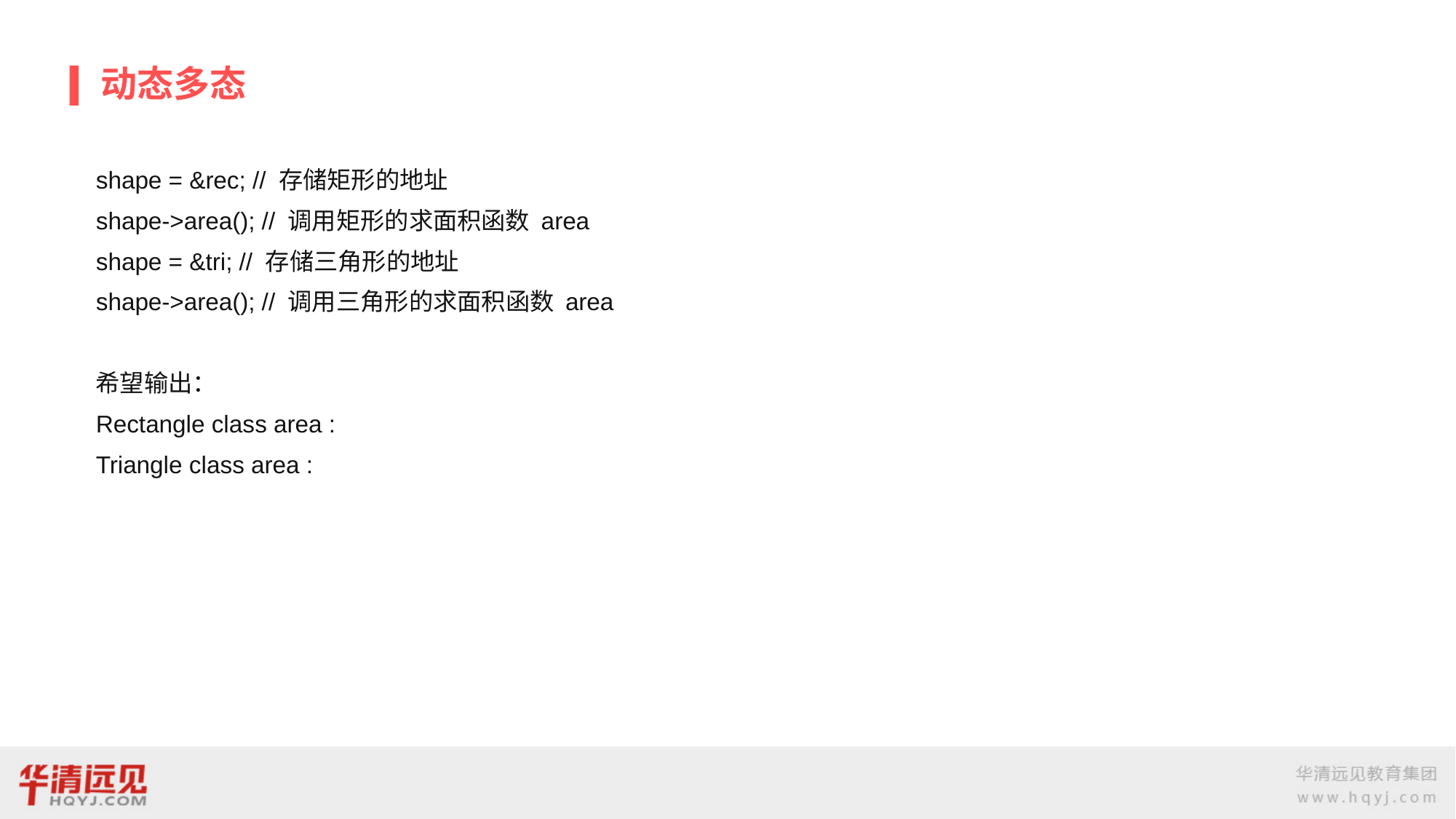

# 动态多态
shape = &rec; // 存储矩形的地址
shape->area(); // 调用矩形的求面积函数 area
shape = &tri; // 存储三角形的地址
shape->area(); // 调用三角形的求面积函数 area

希望输出：
Rectangle class area :
Triangle class area :